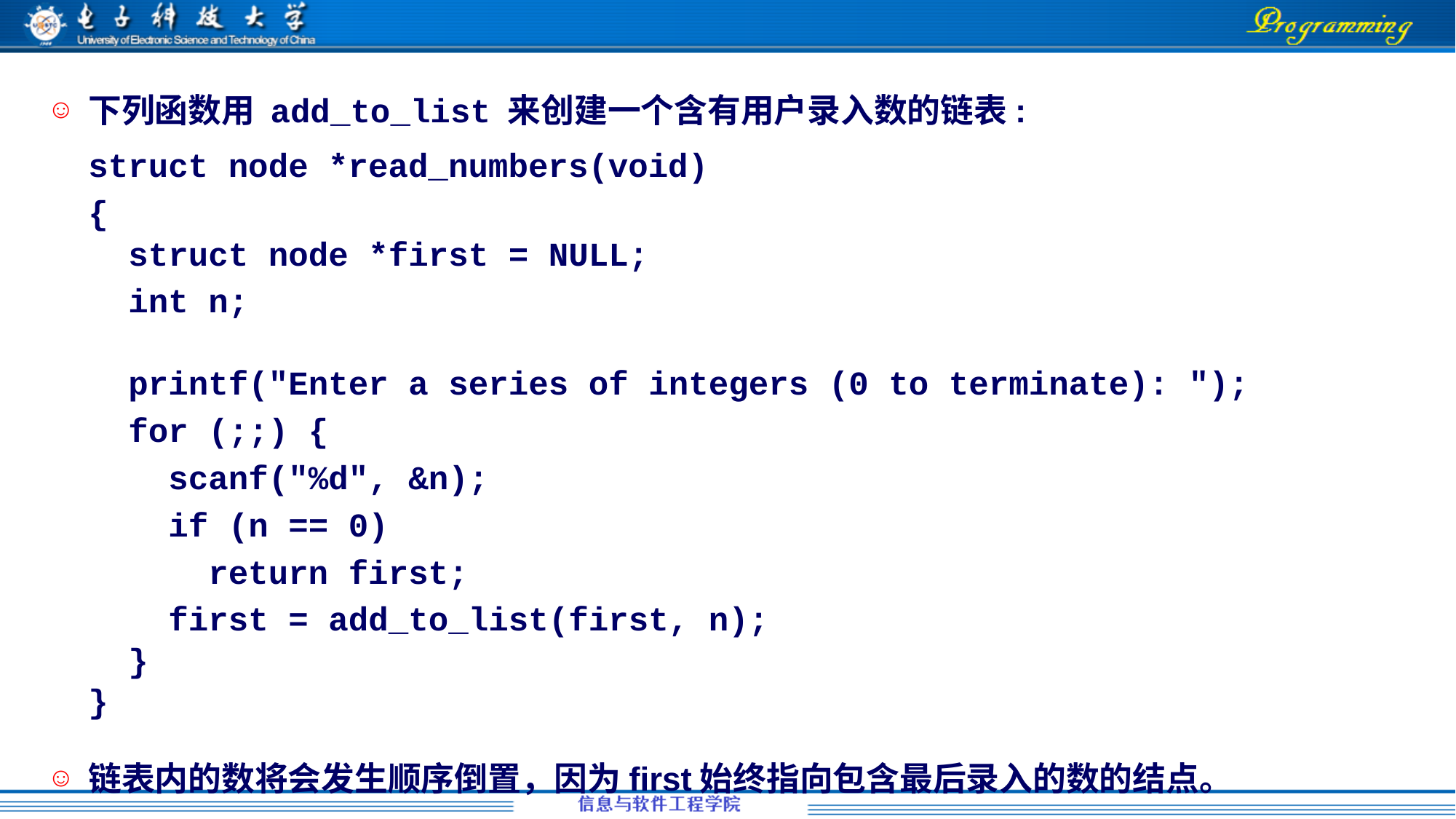

下列函数用 add_to_list 来创建一个含有用户录入数的链表:
	struct node *read_numbers(void)
	{
	  struct node *first = NULL;
	  int n;

	  printf("Enter a series of integers (0 to terminate): ");
	  for (;;) {
	    scanf("%d", &n);
	    if (n == 0)
	      return first;
	    first = add_to_list(first, n);
	  }
	}
链表内的数将会发生顺序倒置，因为first始终指向包含最后录入的数的结点。